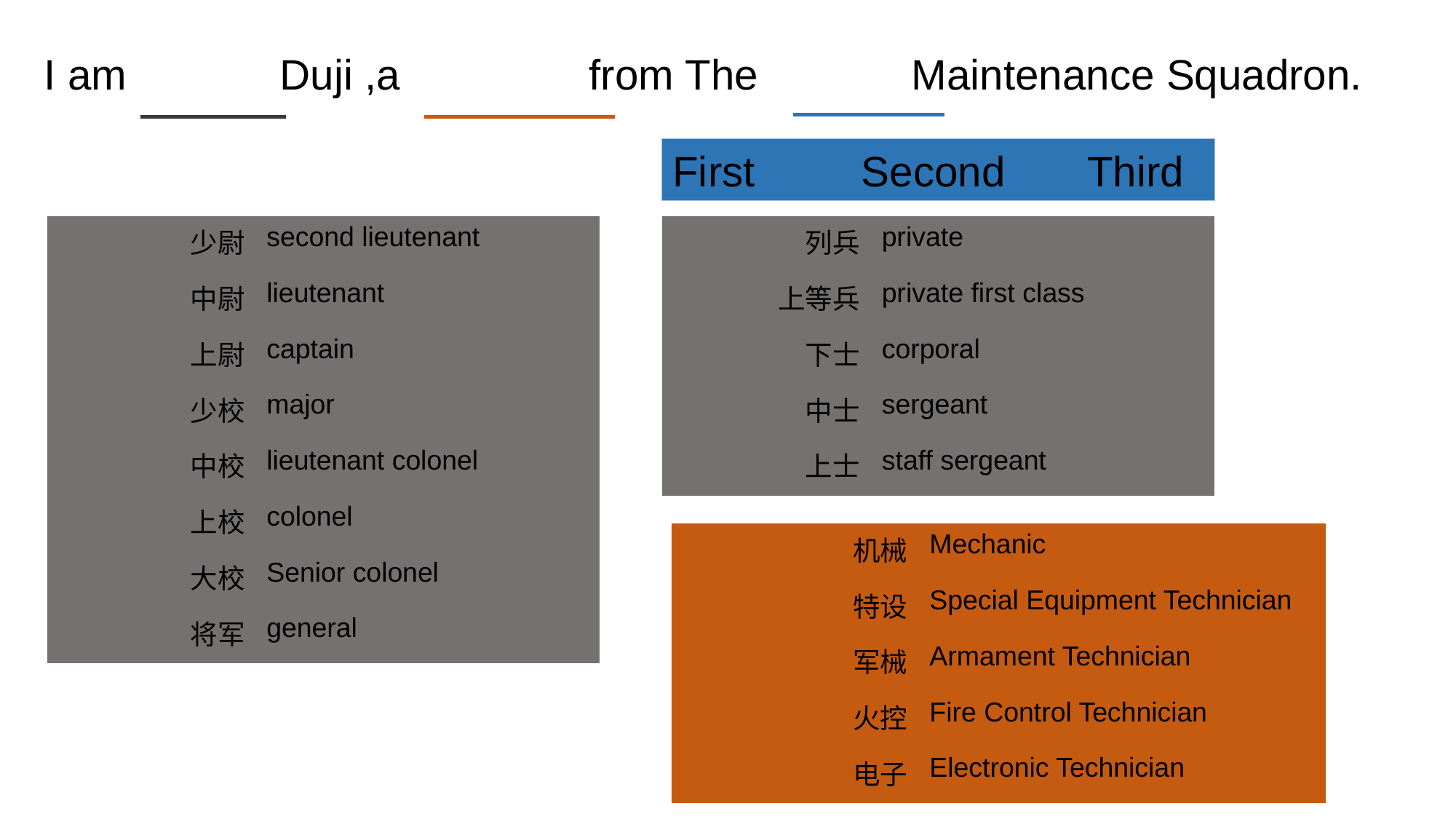

I am             Duji ,a                from The             Maintenance Squadron.
First         Second       Third
| 少尉 | second lieutenant |
| --- | --- |
| 中尉 | lieutenant |
| 上尉 | captain |
| 少校 | major |
| 中校 | lieutenant colonel |
| 上校 | colonel |
| 大校 | Senior colonel |
| 将军 | general |
| 列兵 | private |
| --- | --- |
| 上等兵 | private first class |
| 下士 | corporal |
| 中士 | sergeant |
| 上士 | staff sergeant |
| 机械 | Mechanic |
| --- | --- |
| 特设 | Special Equipment Technician |
| 军械 | Armament Technician |
| 火控 | Fire Control Technician |
| 电子 | Electronic Technician |